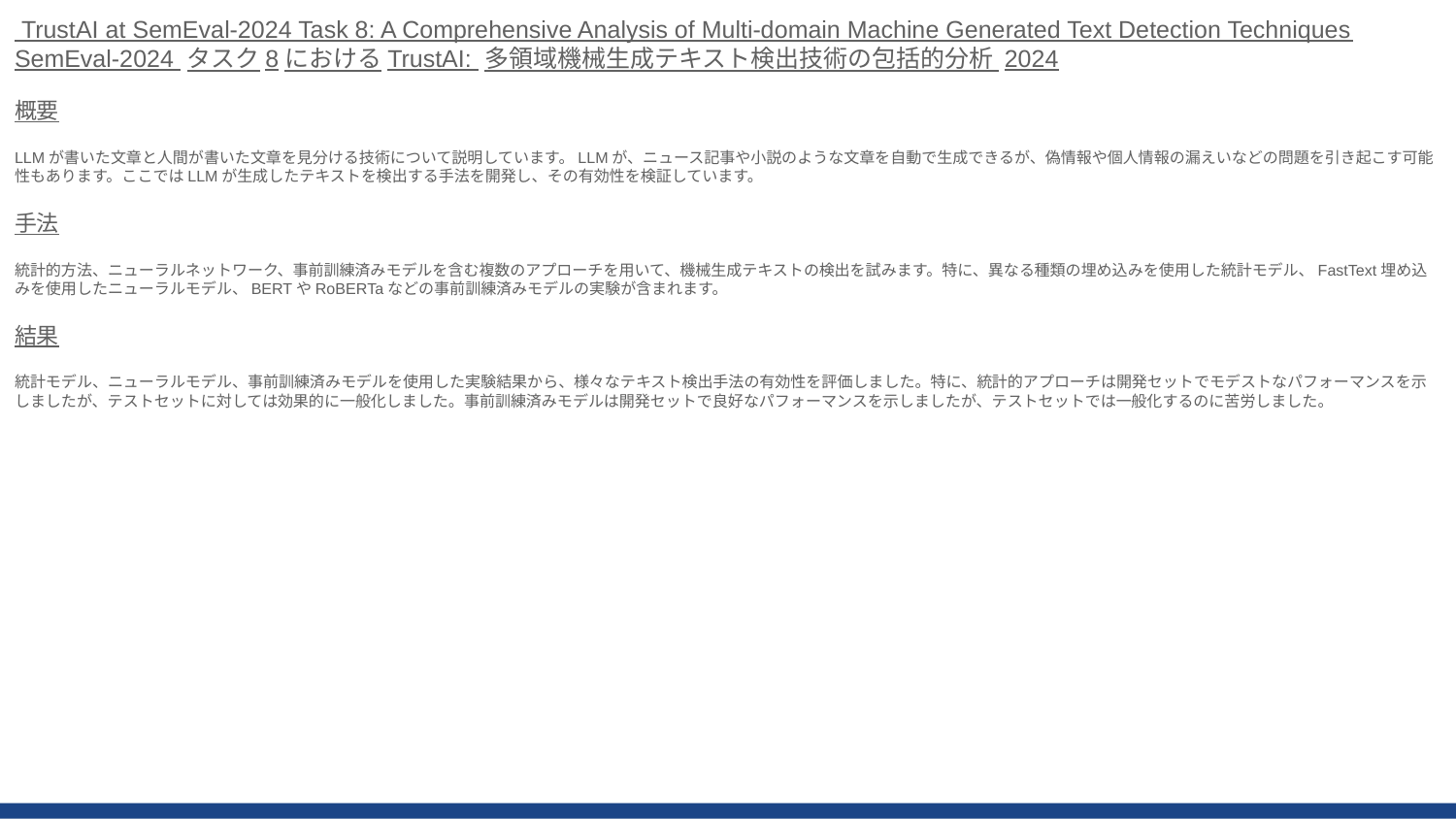

TrustAI at SemEval-2024 Task 8: A Comprehensive Analysis of Multi-domain Machine Generated Text Detection Techniques SemEval-2024 タスク8におけるTrustAI: 多領域機械生成テキスト検出技術の包括的分析 2024
概要
LLMが書いた文章と人間が書いた文章を見分ける技術について説明しています。LLMが、ニュース記事や小説のような文章を自動で生成できるが、偽情報や個人情報の漏えいなどの問題を引き起こす可能性もあります。ここではLLMが生成したテキストを検出する手法を開発し、その有効性を検証しています。
手法
統計的方法、ニューラルネットワーク、事前訓練済みモデルを含む複数のアプローチを用いて、機械生成テキストの検出を試みます。特に、異なる種類の埋め込みを使用した統計モデル、FastText埋め込みを使用したニューラルモデル、BERTやRoBERTaなどの事前訓練済みモデルの実験が含まれます。
結果
統計モデル、ニューラルモデル、事前訓練済みモデルを使用した実験結果から、様々なテキスト検出手法の有効性を評価しました。特に、統計的アプローチは開発セットでモデストなパフォーマンスを示しましたが、テストセットに対しては効果的に一般化しました。事前訓練済みモデルは開発セットで良好なパフォーマンスを示しましたが、テストセットでは一般化するのに苦労しました。